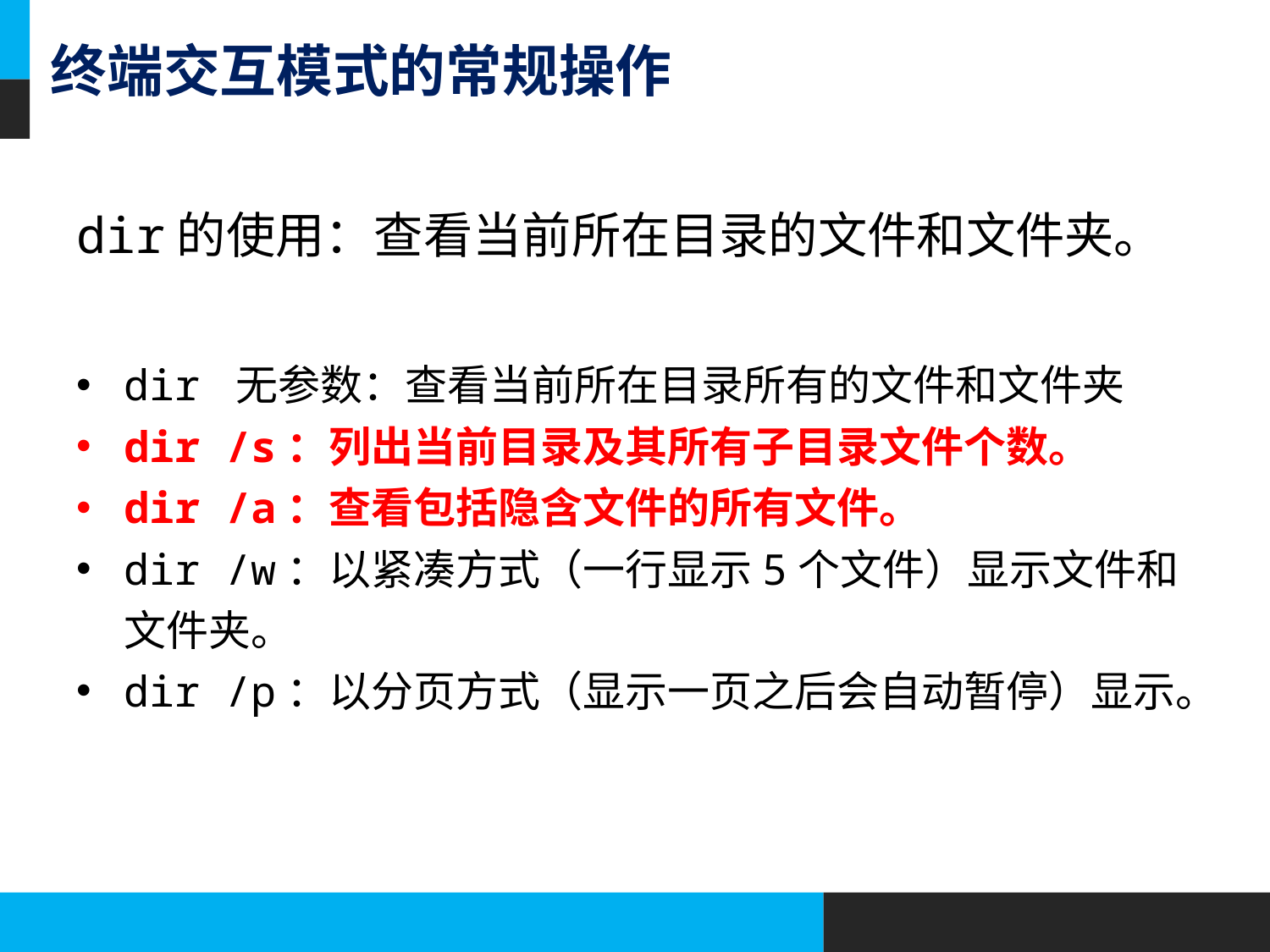

# 终端交互模式的常规操作
dir的使用：查看当前所在目录的文件和文件夹。

dir 无参数：查看当前所在目录所有的文件和文件夹
dir /s：列出当前目录及其所有子目录文件个数。
dir /a：查看包括隐含文件的所有文件。
dir /w：以紧凑方式（一行显示5个文件）显示文件和文件夹。
dir /p：以分页方式（显示一页之后会自动暂停）显示。